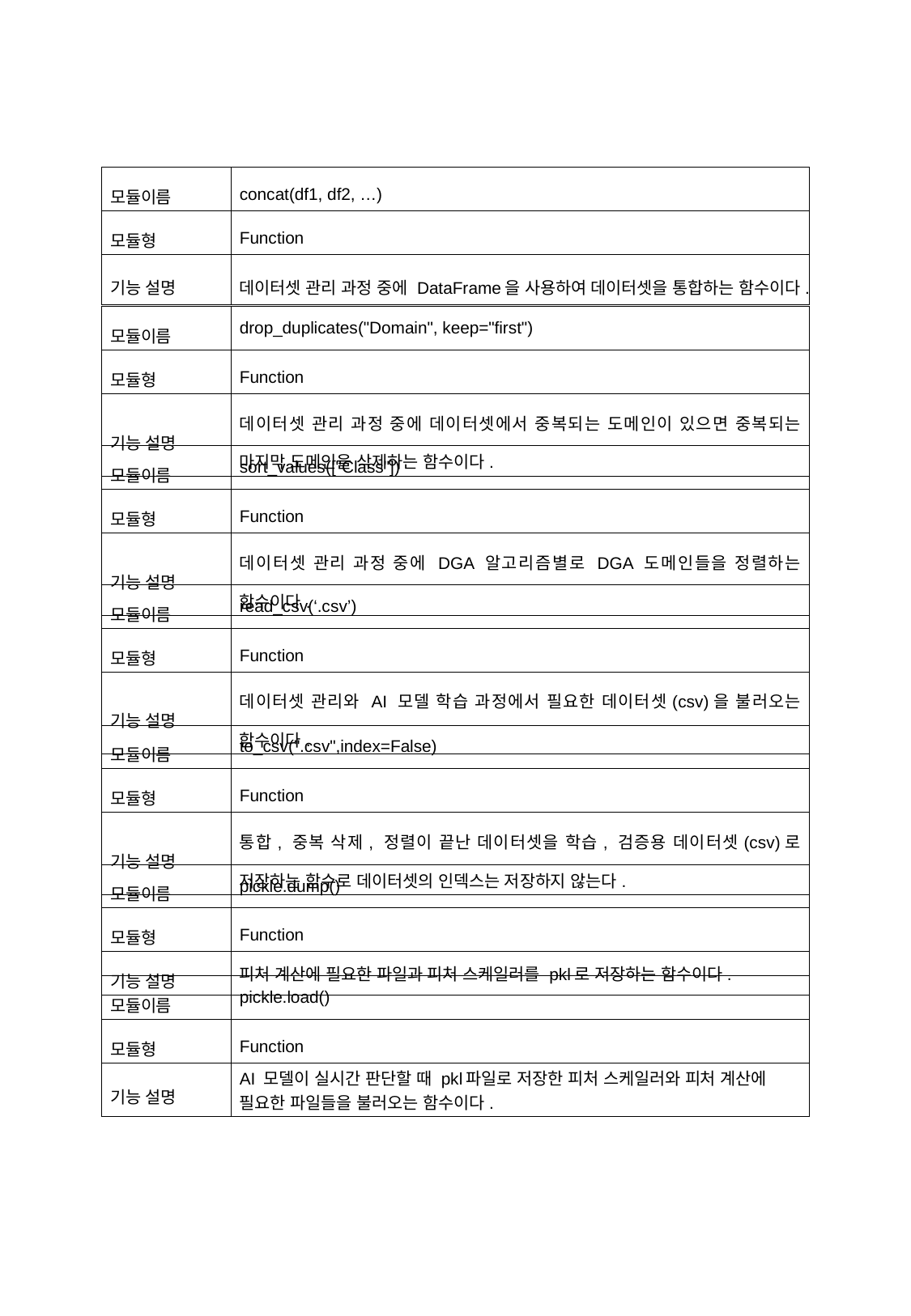

| 모듈이름 | concat(df1, df2, …) |
| --- | --- |
| 모듈형 | Function |
| 기능 설명 | 데이터셋 관리 과정 중에 DataFrame을 사용하여 데이터셋을 통합하는 함수이다. |
| 모듈이름 | drop\_duplicates("Domain", keep="first") |
| --- | --- |
| 모듈형 | Function |
| 기능 설명 | 데이터셋 관리 과정 중에 데이터셋에서 중복되는 도메인이 있으면 중복되는 마지막 도메인을 삭제하는 함수이다. |
| 모듈이름 | sort\_values(["Class"]) |
| --- | --- |
| 모듈형 | Function |
| 기능 설명 | 데이터셋 관리 과정 중에 DGA 알고리즘별로 DGA 도메인들을 정렬하는 함수이다. |
| 모듈이름 | read\_csv(‘.csv’) |
| --- | --- |
| 모듈형 | Function |
| 기능 설명 | 데이터셋 관리와 AI 모델 학습 과정에서 필요한 데이터셋(csv)을 불러오는 함수이다. |

| 모듈이름 | to\_csv(".csv",index=False) |
| --- | --- |
| 모듈형 | Function |
| 기능 설명 | 통합, 중복 삭제, 정렬이 끝난 데이터셋을 학습, 검증용 데이터셋(csv)로 저장하는 함수로 데이터셋의 인덱스는 저장하지 않는다. |
| 모듈이름 | pickle.dump() |
| --- | --- |
| 모듈형 | Function |
| 기능 설명 | 피처 계산에 필요한 파일과 피처 스케일러를 pkl로 저장하는 함수이다. |
| 모듈이름 | pickle.load() |
| --- | --- |
| 모듈형 | Function |
| 기능 설명 | AI 모델이 실시간 판단할 때 pkl파일로 저장한 피처 스케일러와 피처 계산에 필요한 파일들을 불러오는 함수이다. |